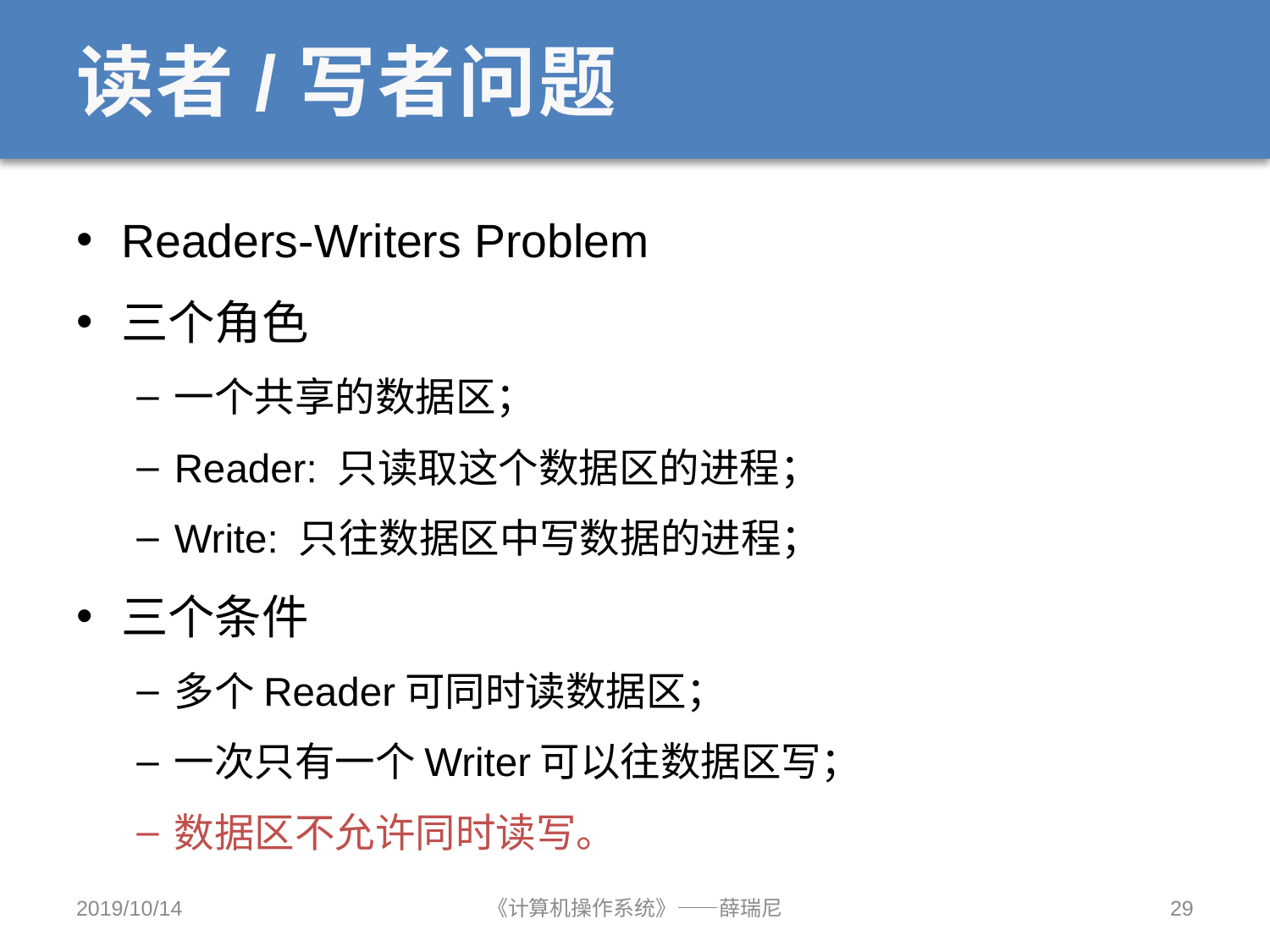

# 读者/写者问题
Readers-Writers Problem
三个角色
一个共享的数据区；
Reader: 只读取这个数据区的进程；
Write: 只往数据区中写数据的进程；
三个条件
多个Reader可同时读数据区；
一次只有一个Writer可以往数据区写；
数据区不允许同时读写。

2019/10/14
《计算机操作系统》——薛瑞尼
29